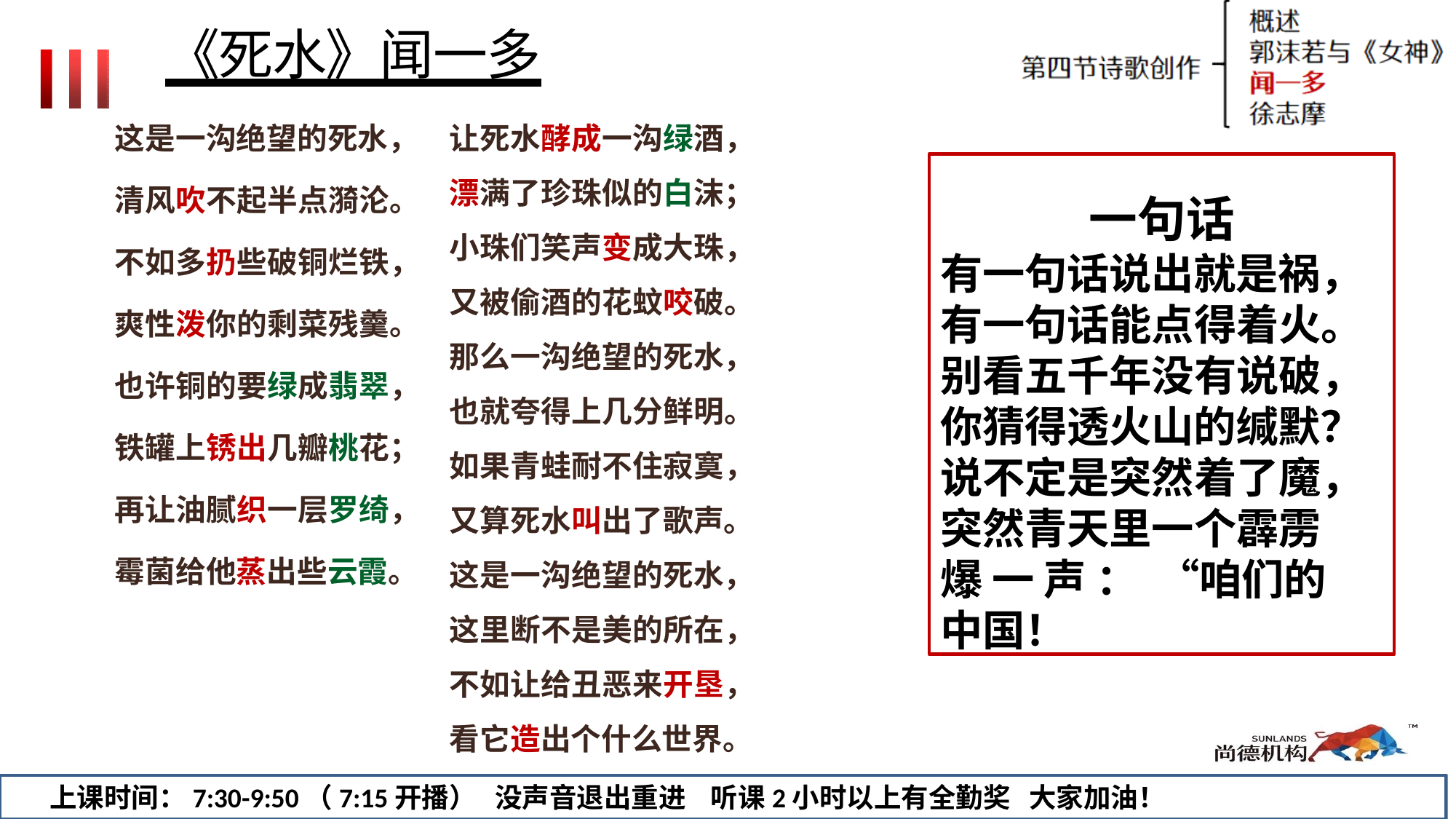

# 《死水》闻一多

让死水酵成一沟绿酒， 漂满了珍珠似的白沫； 小珠们笑声变成大珠， 又被偷酒的花蚊咬破。 那么一沟绝望的死水， 也就夸得上几分鲜明。 如果青蛙耐不住寂寞， 又算死水叫出了歌声。 这是一沟绝望的死水， 这里断不是美的所在， 不如让给丑恶来开垦， 看它造出个什么世界。
这是一沟绝望的死水，
清风吹不起半点漪沦。 不如多扔些破铜烂铁， 爽性泼你的剩菜残羹。 也许铜的要绿成翡翠， 铁罐上锈出几瓣桃花； 再让油腻织一层罗绮， 霉菌给他蒸出些云霞。
一句话
有一句话说出就是祸， 有一句话能点得着火。 别看五千年没有说破， 你猜得透火山的缄默？ 说不定是突然着了魔， 突然青天里一个霹雳 爆 一 声 ：  “咱们的中国！